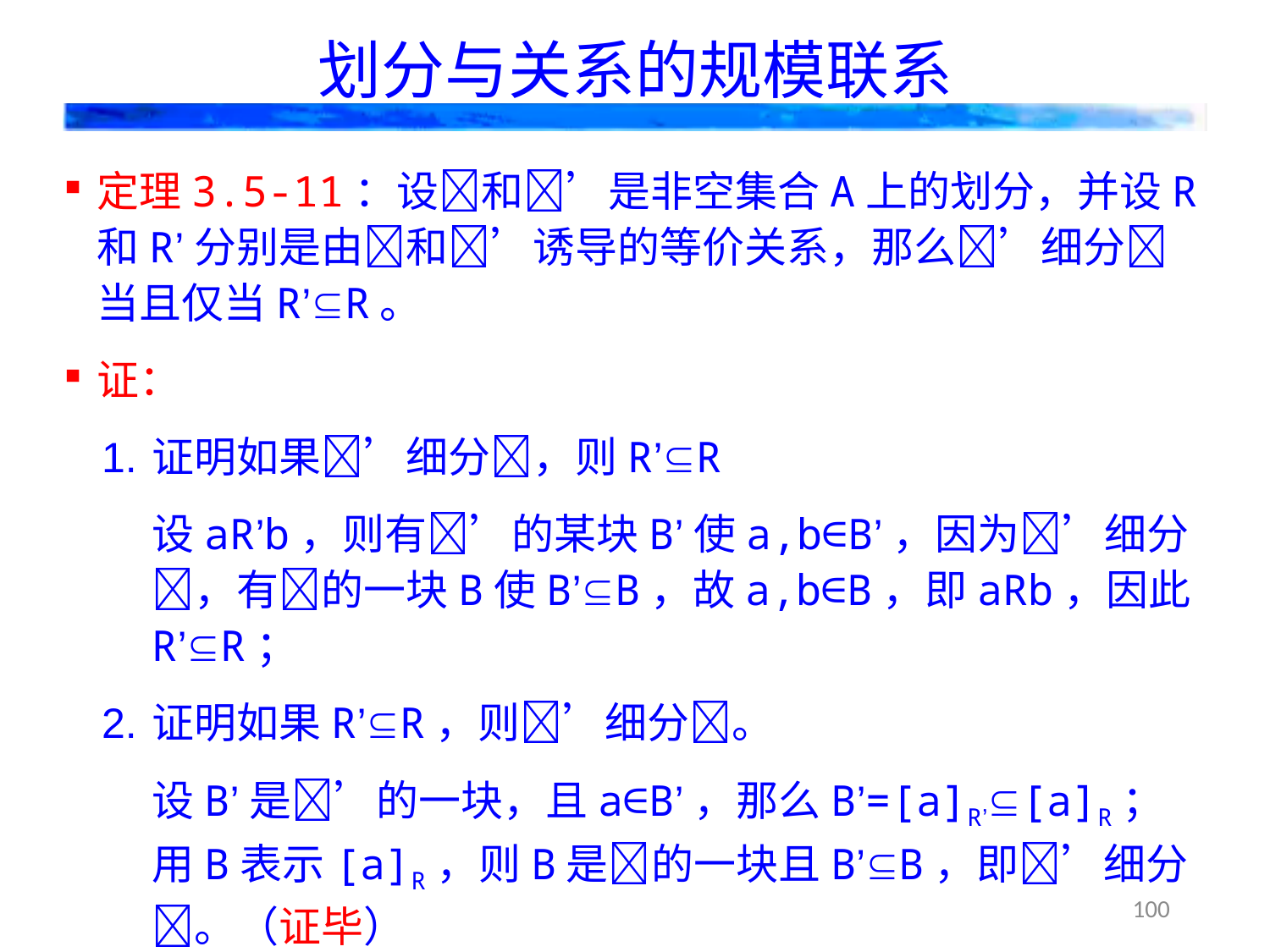

# 划分与关系的规模联系
定理3.5-11：设π和π’是非空集合A上的划分，并设R和R’分别是由π和π’诱导的等价关系，那么π’细分π当且仅当R’⊆R。
证：
证明如果π’细分π，则R’⊆R
设aR’b，则有π’的某块B’使a,b∈B’，因为π’细分π，有π的一块B使B’⊆B，故a,b∈B，即aRb，因此R’⊆R；
证明如果R’⊆R，则π’细分π。
设B’是π’的一块，且a∈B’，那么B’=[a]R’⊆[a]R；用B表示[a]R，则B是π的一块且B’⊆B，即π’细分π。（证毕）
基和秩表示关系(集合)与划分(集合)规模的量，上述定理表明，在给定条件下，大(细致)的划分对应小的等价关系
100